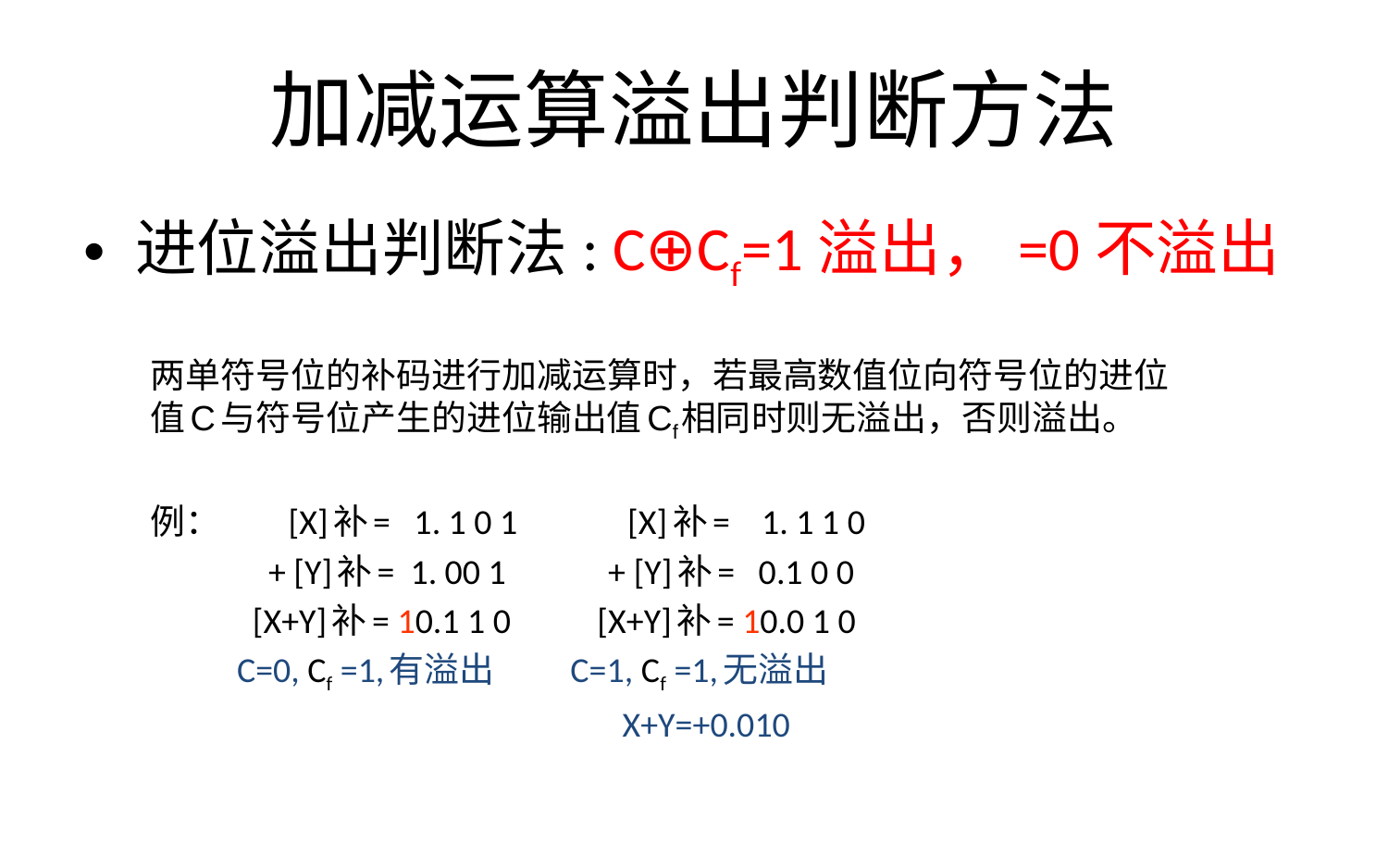

# 加减运算溢出判断方法
进位溢出判断法: C⊕Cf=1溢出，=0不溢出
两单符号位的补码进行加减运算时，若最高数值位向符号位的进位值C与符号位产生的进位输出值Cf相同时则无溢出，否则溢出。

例：        [X]补=   1. 1 0 1              [X]补=    1. 1 1 0
               + [Y]补=  1. 00 1             + [Y]补=   0.1 0 0
             [X+Y]补= 10.1 1 0           [X+Y]补= 10.0 1 0
           C=0, Cf =1,有溢出         C=1, Cf =1,无溢出
                                                            X+Y=+0.010